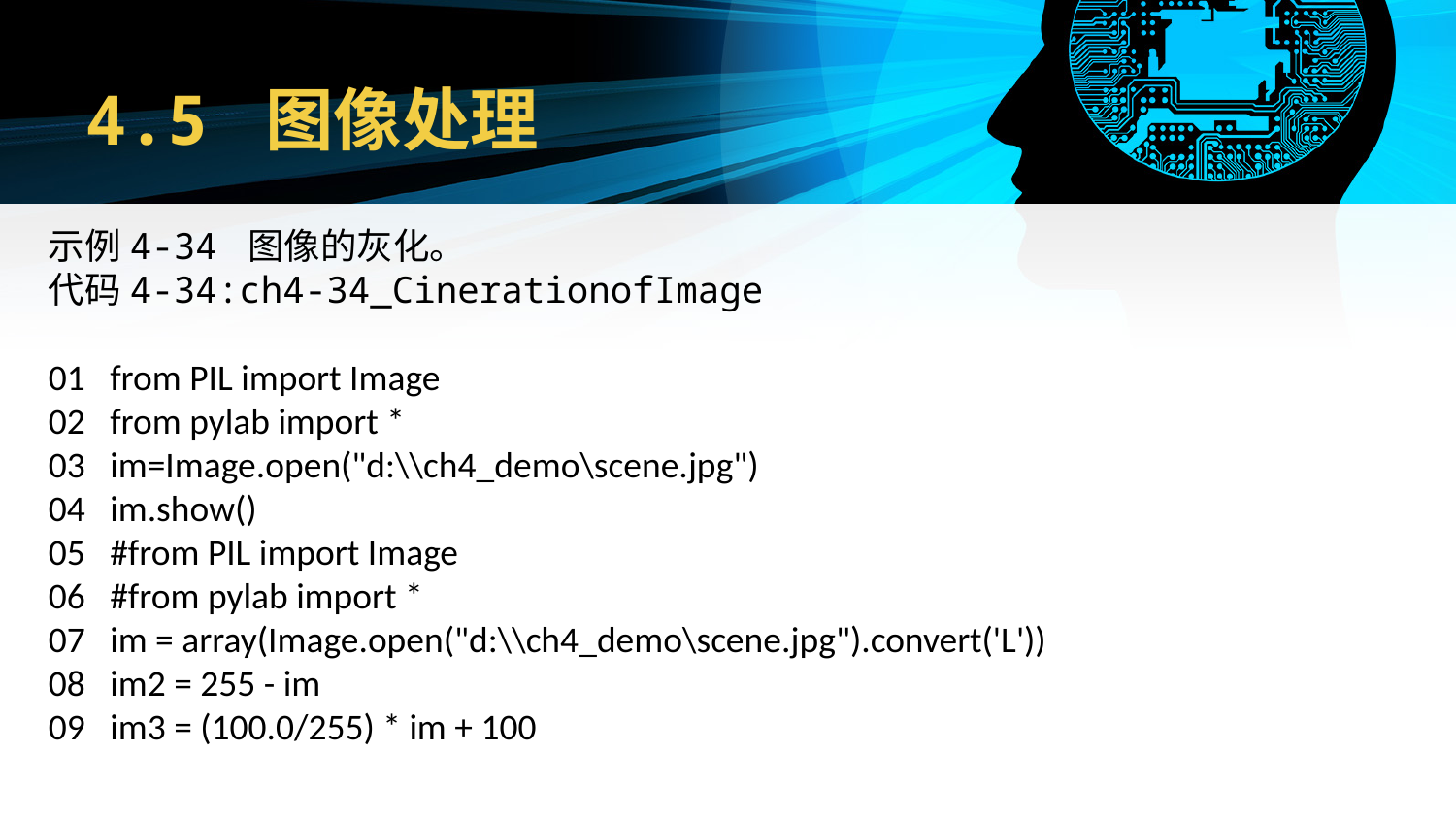

# 4.5 图像处理
示例4-34 图像的灰化。
代码4-34:ch4-34_CinerationofImage

01   from PIL import Image
02   from pylab import *
03   im=Image.open("d:\\ch4_demo\scene.jpg")
04   im.show()
05   #from PIL import Image
06   #from pylab import *
07   im = array(Image.open("d:\\ch4_demo\scene.jpg").convert('L'))
08   im2 = 255 - im
09   im3 = (100.0/255) * im + 100